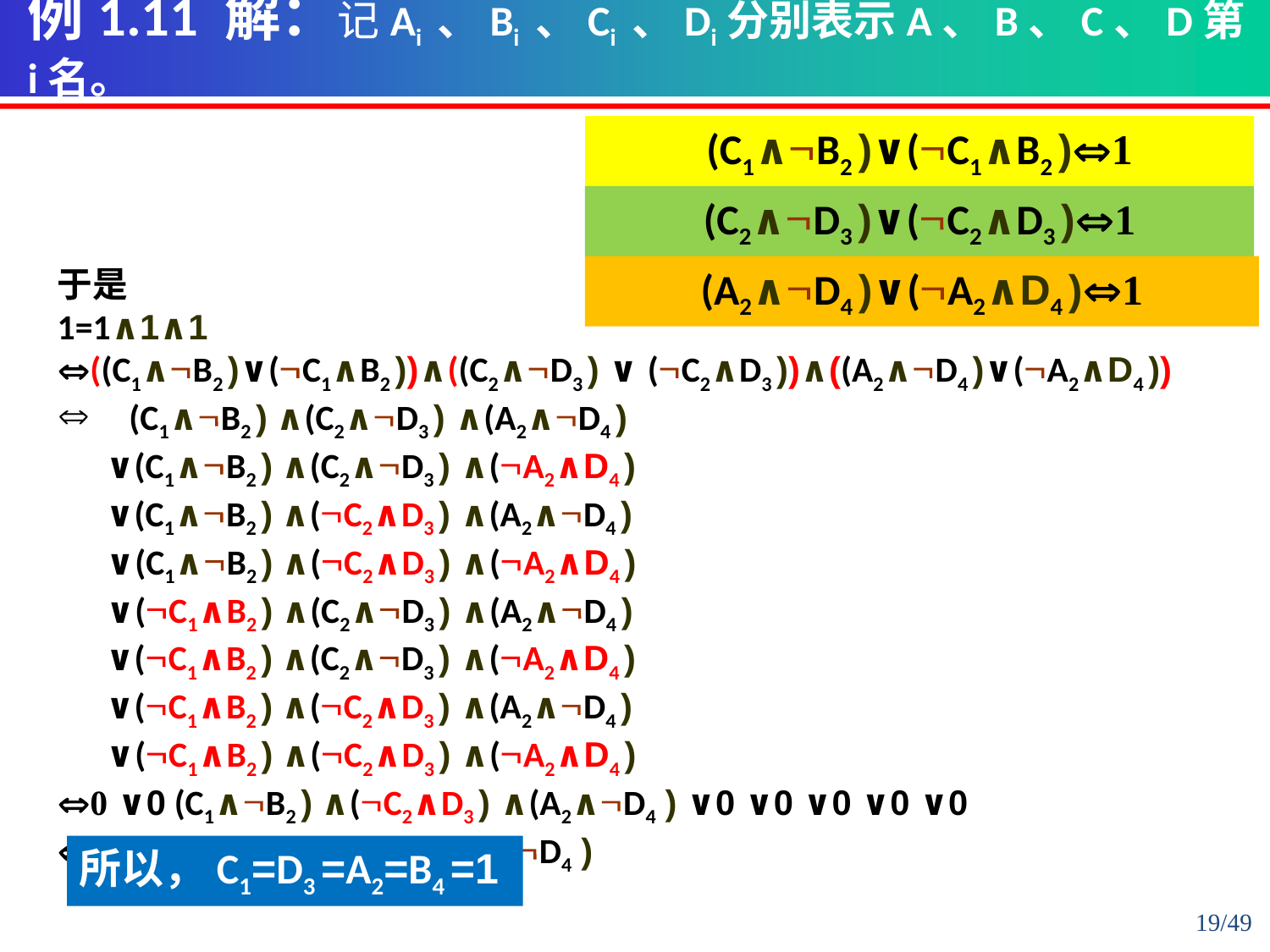

例1.11 解：记Ai 、Bi 、Ci 、Di分别表示A、B、C、D第i名。
(C1∧¬B2 )∨(¬C1∧B2 )⇔1
(C2∧¬D3 )∨(¬C2∧D3 )⇔1
于是
1=1∧1∧1
⇔((C1∧¬B2 )∨(¬C1∧B2 ))∧((C2∧¬D3 ) ∨ (¬C2∧D3 ))∧((A2∧¬D4 )∨(¬A2∧D4 ))
   (C1∧¬B2 ) ∧(C2∧¬D3 ) ∧(A2∧¬D4 )
      ∨(C1∧¬B2 ) ∧(C2∧¬D3 ) ∧(¬A2∧D4 )
      ∨(C1∧¬B2 ) ∧(¬C2∧D3 ) ∧(A2∧¬D4 )
     ∨(C1∧¬B2 ) ∧(¬C2∧D3 ) ∧(¬A2∧D4 )
     ∨(¬C1∧B2 ) ∧(C2∧¬D3 ) ∧(A2∧¬D4 )
      ∨(¬C1∧B2 ) ∧(C2∧¬D3 ) ∧(¬A2∧D4 )
      ∨(¬C1∧B2 ) ∧(¬C2∧D3 ) ∧(A2∧¬D4 )
     ∨(¬C1∧B2 ) ∧(¬C2∧D3 ) ∧(¬A2∧D4 )
⇔0 ∨0 (C1∧¬B2 ) ∧(¬C2∧D3 ) ∧(A2∧¬D4  ) ∨0 ∨0 ∨0 ∨0 ∨0
⇔(C1∧¬B2 ) ∧(¬C2∧D3 ) ∧(A2∧¬D4  )

(A2∧¬D4 )∨(¬A2∧D4 )⇔1
所以，C1=D3 =A2=B4 =1
19/49